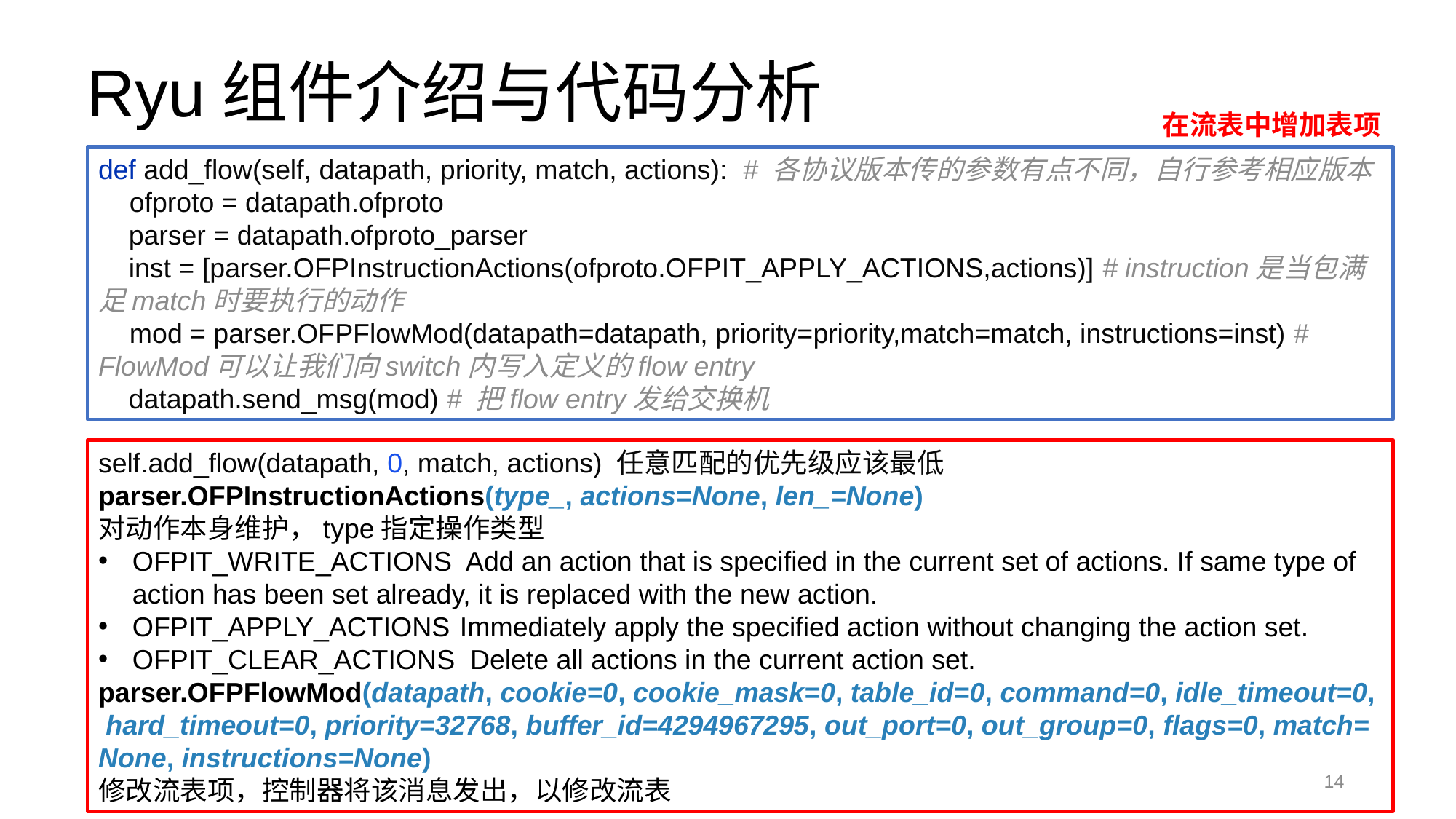

# Ryu组件介绍与代码分析
在流表中增加表项
def add_flow(self, datapath, priority, match, actions):  # 各协议版本传的参数有点不同，自行参考相应版本
    ofproto = datapath.ofproto
    parser = datapath.ofproto_parser
    inst = [parser.OFPInstructionActions(ofproto.OFPIT_APPLY_ACTIONS,actions)] # instruction是当包满足match时要执行的动作
    mod = parser.OFPFlowMod(datapath=datapath, priority=priority,match=match, instructions=inst) # FlowMod可以让我们向switch内写入定义的flow entry
    datapath.send_msg(mod) # 把flow entry发给交换机
self.add_flow(datapath, 0, match, actions) 任意匹配的优先级应该最低
parser.OFPInstructionActions(type_, actions=None, len_=None)
对动作本身维护，type指定操作类型
OFPIT_WRITE_ACTIONS  Add an action that is specified in the current set of actions. If same type of action has been set already, it is replaced with the new action.
OFPIT_APPLY_ACTIONS	Immediately apply the specified action without changing the action set.
OFPIT_CLEAR_ACTIONS  Delete all actions in the current action set.
parser.OFPFlowMod(datapath, cookie=0, cookie_mask=0, table_id=0, command=0, idle_timeout=0, hard_timeout=0, priority=32768, buffer_id=4294967295, out_port=0, out_group=0, flags=0, match=None, instructions=None)
修改流表项，控制器将该消息发出，以修改流表
14